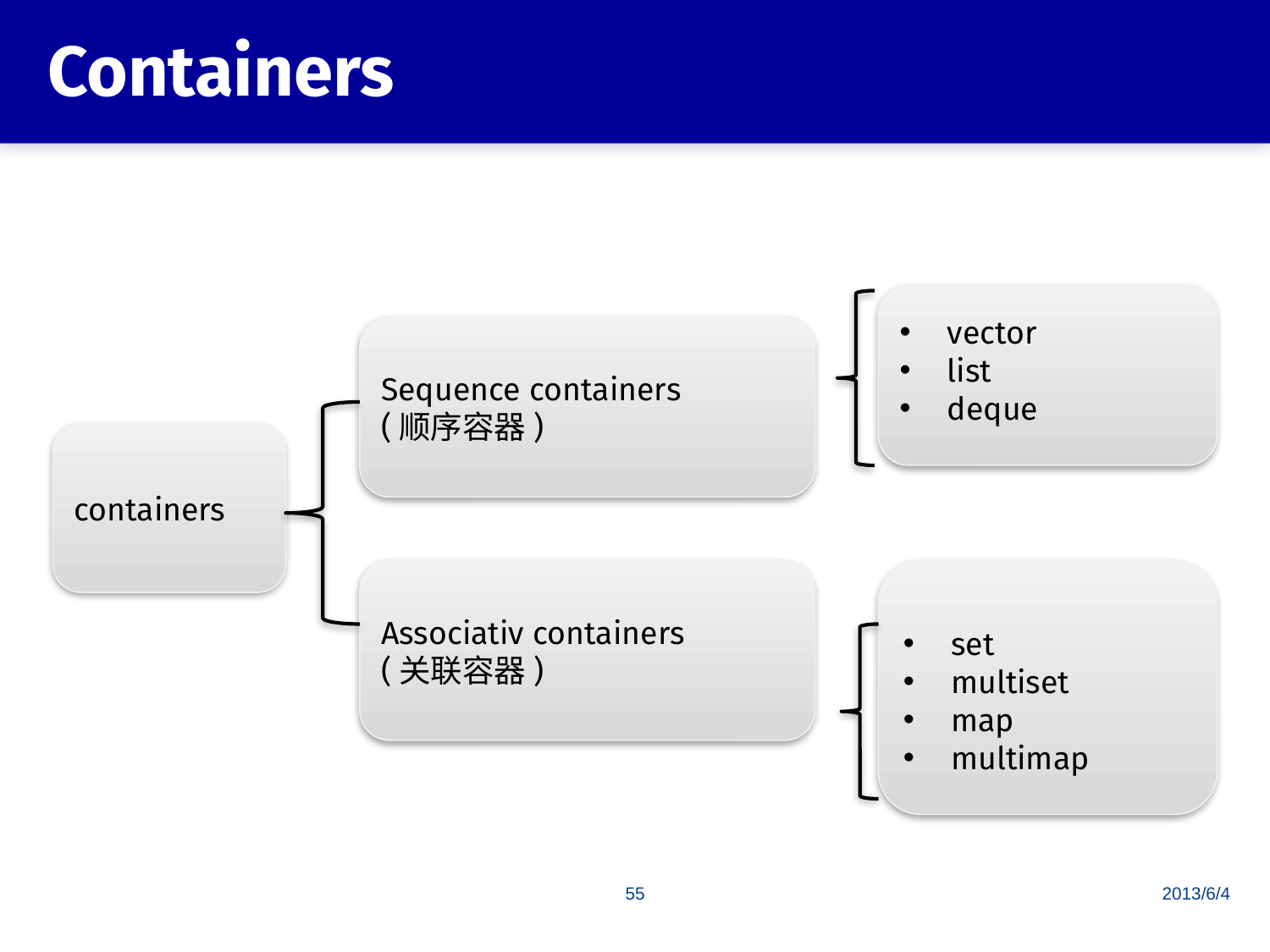

# Containers

vector
list
deque

Sequence containers
(顺序容器)

containers
Associativ containers
(关联容器)

set
multiset
map
multimap

55
2013/6/4